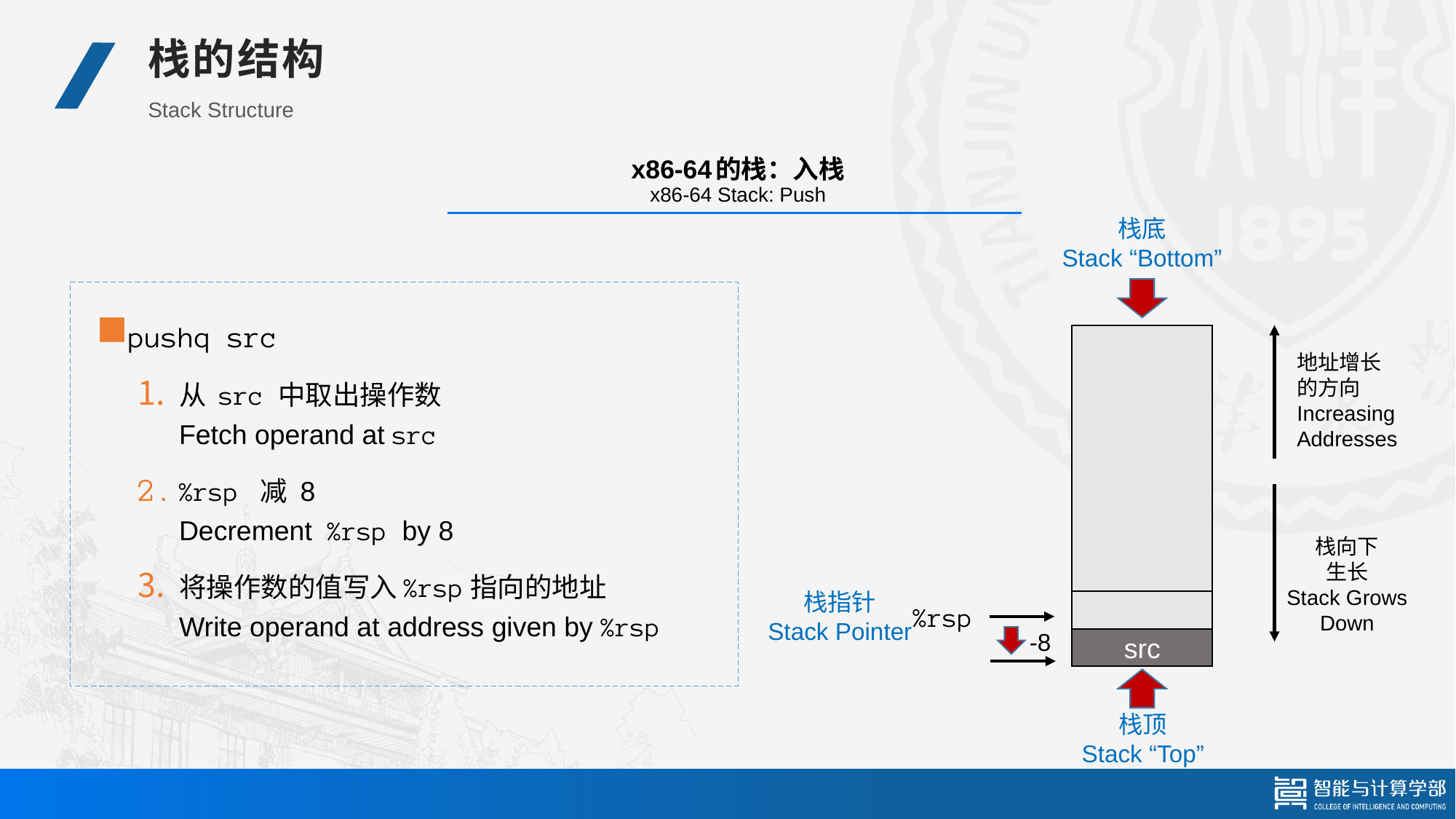

栈的结构
Stack Structure
# x86-64的栈：入栈 x86-64 Stack: Push
栈底
Stack “Bottom”

pushq src
从 src 中取出操作数
 Fetch operand at src
%rsp 减 8
 Decrement  %rsp by 8
将操作数的值写入%rsp指向的地址
 Write operand at address given by %rsp

地址增长
的方向
Increasing
Addresses
栈向下
生长
Stack Grows
Down
栈指针
Stack Pointer

%rsp
-8

src

栈顶
Stack “Top”